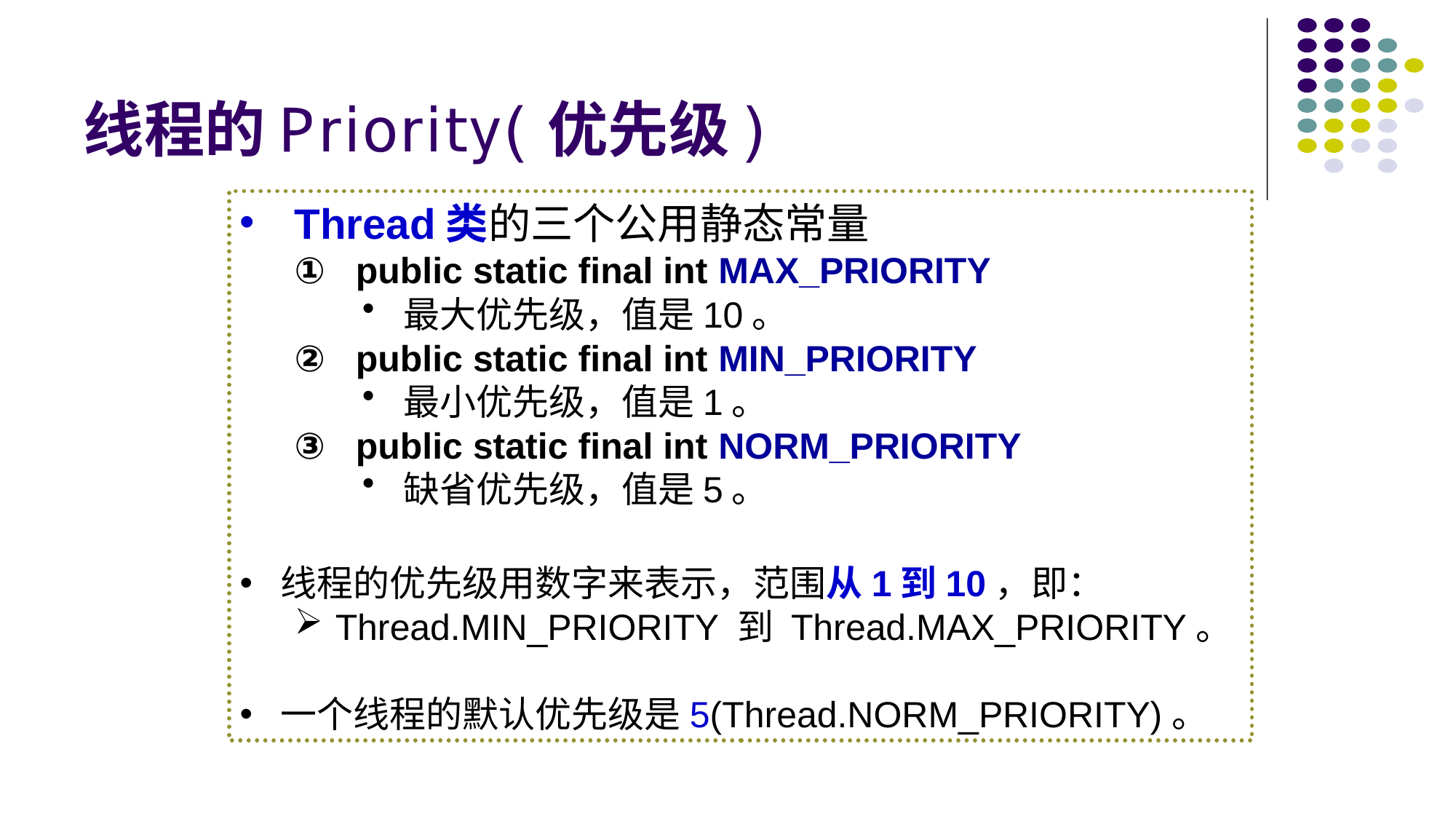

# 线程的Priority(优先级)
Thread类的三个公用静态常量
public static final int MAX_PRIORITY
最大优先级，值是10。
public static final int MIN_PRIORITY
最小优先级，值是1。
public static final int NORM_PRIORITY
缺省优先级，值是5。

线程的优先级用数字来表示，范围从1到10，即：
Thread.MIN_PRIORITY 到 Thread.MAX_PRIORITY。

一个线程的默认优先级是5(Thread.NORM_PRIORITY)。
19